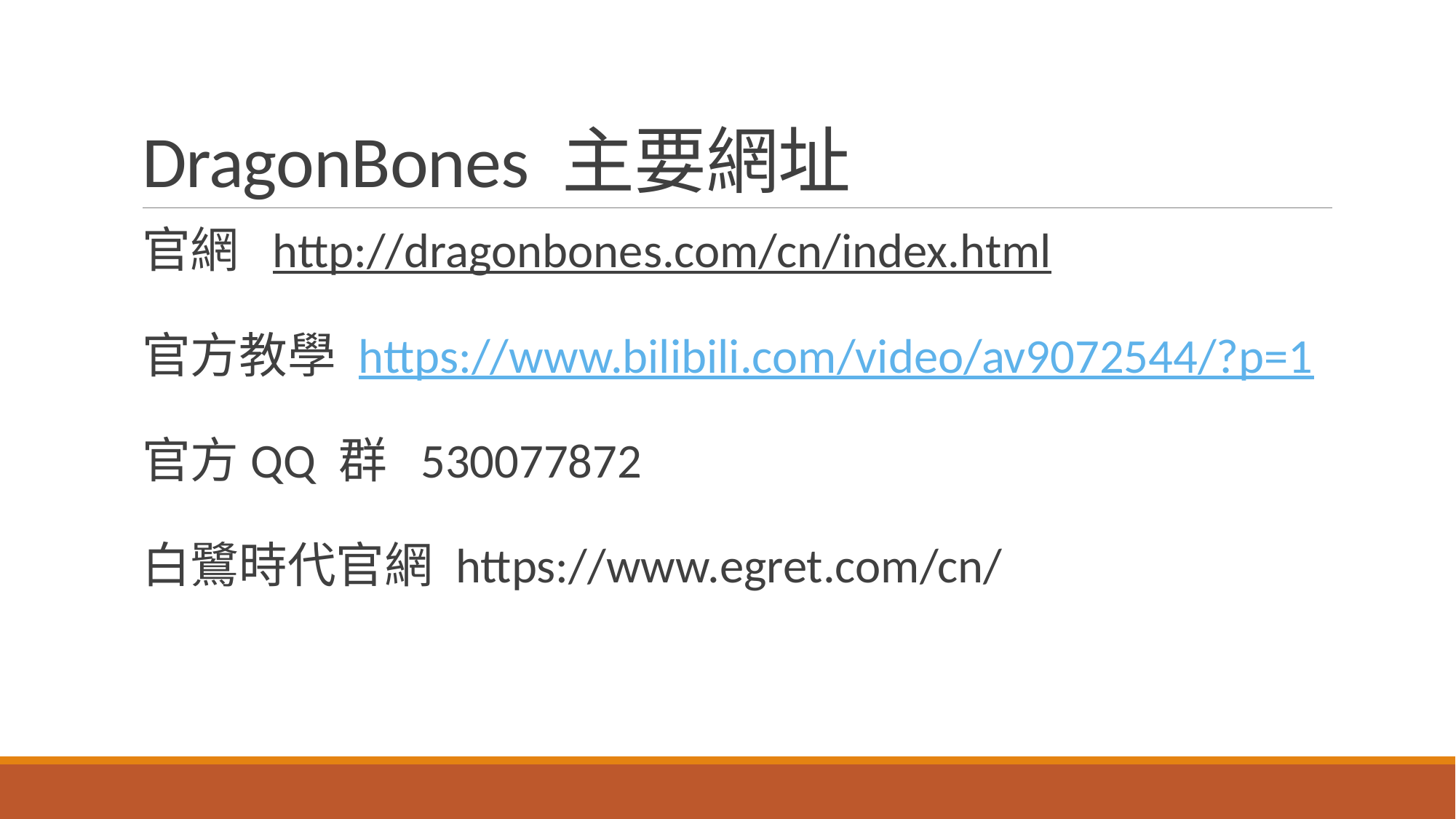

# DragonBones 主要網址
官網  http://dragonbones.com/cn/index.html
官方教學 https://www.bilibili.com/video/av9072544/?p=1
官方QQ 群  530077872
白鷺時代官網 https://www.egret.com/cn/